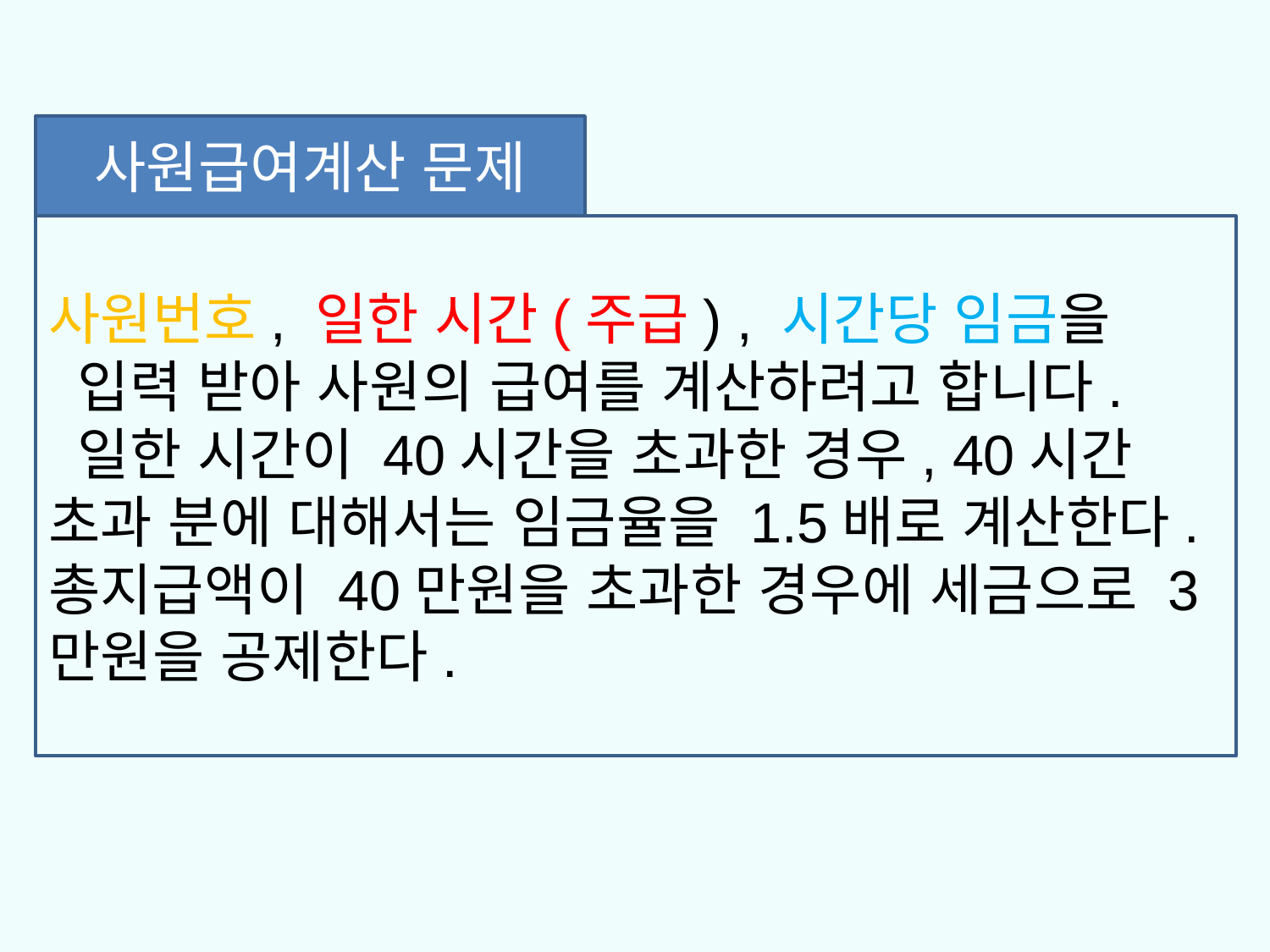

사원급여계산 문제
사원번호, 일한 시간(주급) , 시간당 임금을
 입력 받아 사원의 급여를 계산하려고 합니다.
 일한 시간이 40시간을 초과한 경우, 40시간 초과 분에 대해서는 임금율을 1.5배로 계산한다.  총지급액이 40만원을 초과한 경우에 세금으로 3만원을 공제한다.